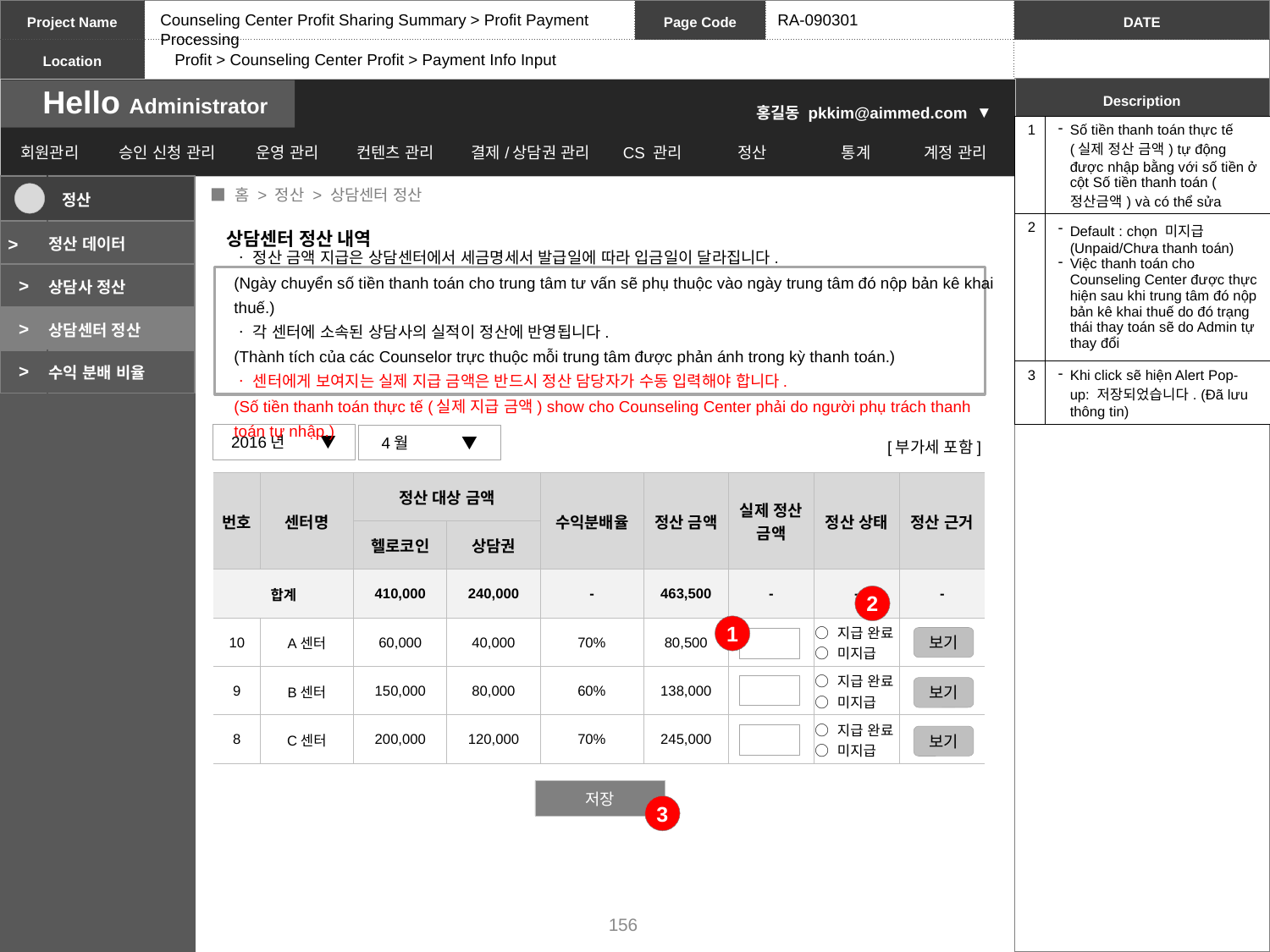

Counseling Center Profit Sharing Summary > Profit Payment Processing
RA-090301
Profit > Counseling Center Profit > Payment Info Input
| 1 | Số tiền thanh toán thực tế (실제 정산 금액) tự động được nhập bằng với số tiền ở cột Số tiền thanh toán (정산금액) và có thể sửa |
| --- | --- |
| 2 | Default : chọn 미지급 (Unpaid/Chưa thanh toán) Việc thanh toán cho Counseling Center được thực hiện sau khi trung tâm đó nộp bản kê khai thuế do đó trạng thái thay toán sẽ do Admin tự thay đổi |
| 3 | Khi click sẽ hiện Alert Pop-up: 저장되었습니다. (Đã lưu thông tin) |
   ■ 홈 > 정산 > 상담센터 정산

|  | 정산 |
| --- | --- |
| > | 정산 데이터 |
| > | 상담사 정산 |
| > | 상담센터 정산 |
| > | 수익 분배 비율 |

상담센터 정산 내역
ㆍ 정산 금액 지급은 상담센터에서 세금명세서 발급일에 따라 입금일이 달라집니다.
(Ngày chuyển số tiền thanh toán cho trung tâm tư vấn sẽ phụ thuộc vào ngày trung tâm đó nộp bản kê khai thuế.)
ㆍ 각 센터에 소속된 상담사의 실적이 정산에 반영됩니다.
(Thành tích của các Counselor trực thuộc mỗi trung tâm được phản ánh trong kỳ thanh toán.)
ㆍ 센터에게 보여지는 실제 지급 금액은 반드시 정산 담당자가 수동 입력해야 합니다.
(Số tiền thanh toán thực tế (실제 지급 금액) show cho Counseling Center phải do người phụ trách thanh toán tự nhập.)

2016년        ▼
4월            ▼
[부가세 포함]
| 번호 | 센터명 | 정산 대상 금액 |  | 수익분배율 | 정산 금액 | 실제 정산 금액 | 정산 상태 | 정산 근거 |
| --- | --- | --- | --- | --- | --- | --- | --- | --- |
|  |  | 헬로코인 | 상담권 |  |  |  |  |  |
| 합계 |  | 410,000 | 240,000 | - | 463,500 | - | - | - |
| 10 | A센터 | 60,000 | 40,000 | 70% | 80,500 |  | ○ 지급 완료 ○ 미지급 |  |
| 9 | B센터 | 150,000 | 80,000 | 60% | 138,000 |  | ○ 지급 완료 ○ 미지급 |  |
| 8 | C센터 | 200,000 | 120,000 | 70% | 245,000 |  | ○ 지급 완료 ○ 미지급 |  |
2
1
보기

보기

보기
저장
3
156